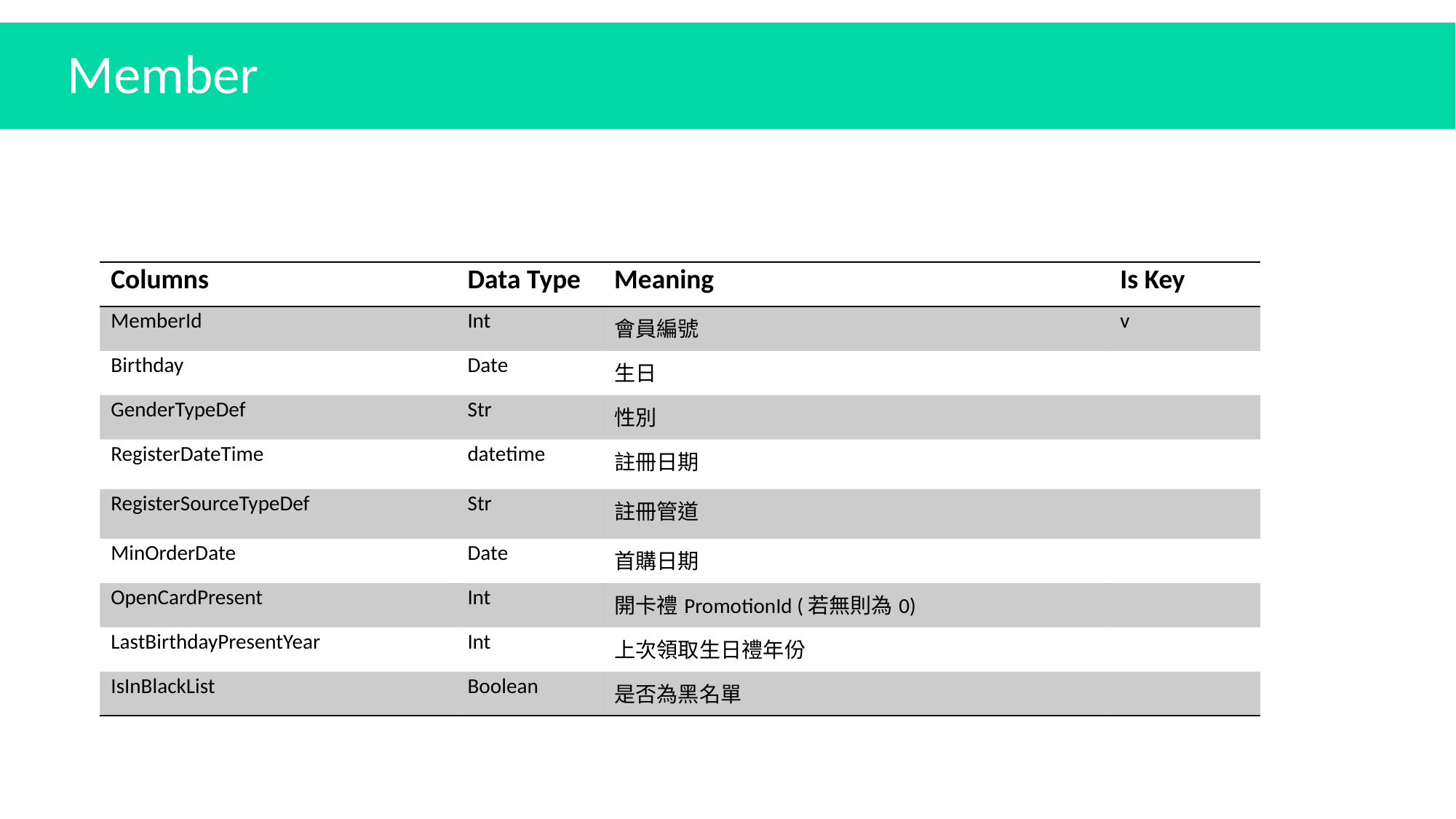

Member

| Columns | Data Type | Meaning | Is Key |
| --- | --- | --- | --- |
| MemberId | Int | 會員編號 | v |
| Birthday | Date | 生日 |  |
| GenderTypeDef | Str | 性別 |  |
| RegisterDateTime | datetime | 註冊日期 |  |
| RegisterSourceTypeDef | Str | 註冊管道 |  |
| MinOrderDate | Date | 首購日期 |  |
| OpenCardPresent | Int | 開卡禮PromotionId (若無則為0) |  |
| LastBirthdayPresentYear | Int | 上次領取生日禮年份 |  |
| IsInBlackList | Boolean | 是否為黑名單 |  |